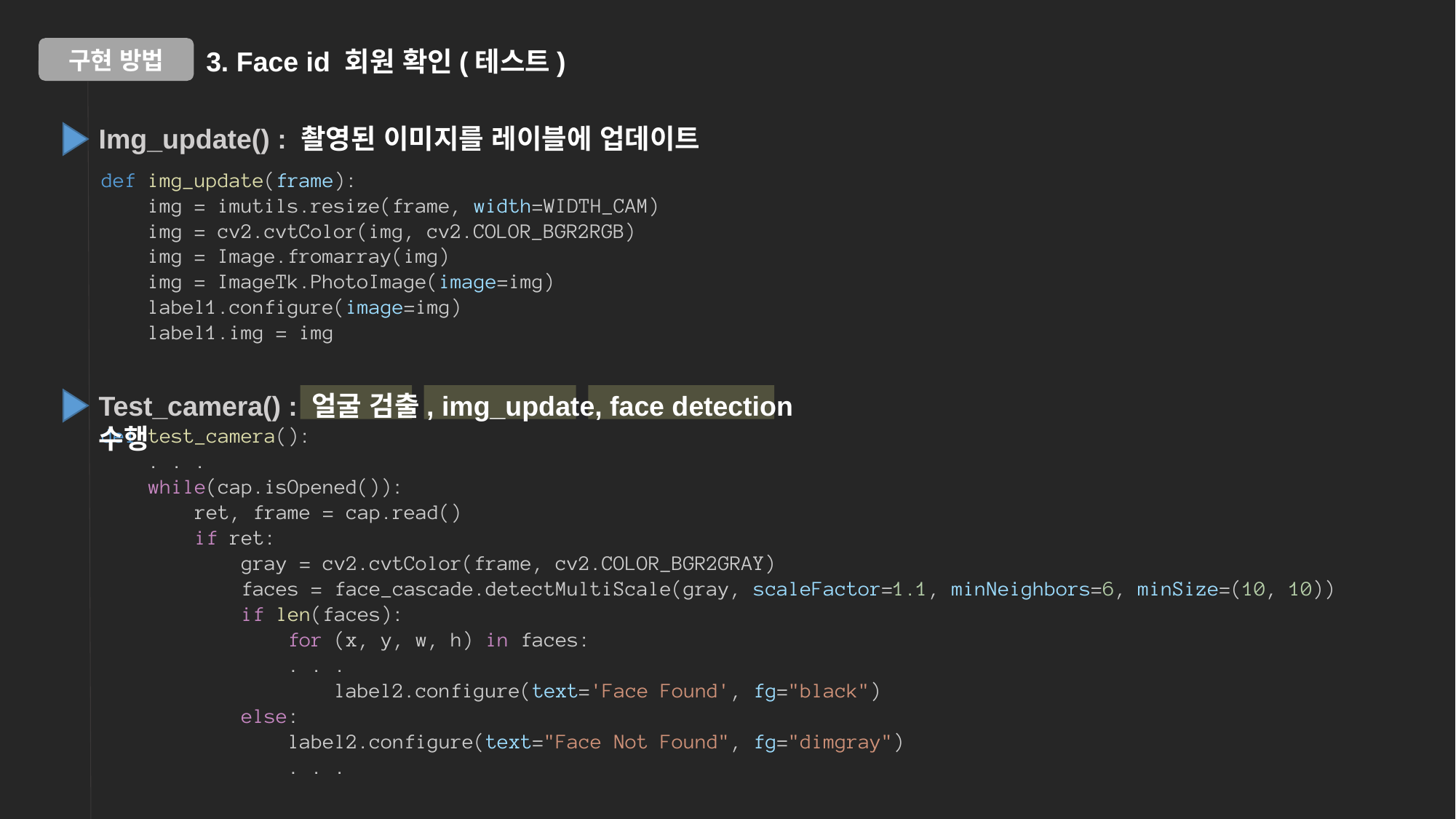

구현 방법
3. Face id 회원 확인(테스트)
Img_update() : 촬영된 이미지를 레이블에 업데이트

def img_update(frame):
    img = imutils.resize(frame, width=WIDTH_CAM)
    img = cv2.cvtColor(img, cv2.COLOR_BGR2RGB)
    img = Image.fromarray(img)
    img = ImageTk.PhotoImage(image=img)
    label1.configure(image=img)
    label1.img = img
Test_camera() : 얼굴 검출, img_update, face detection 수행

def test_camera():
    . . .
    while(cap.isOpened()):
        ret, frame = cap.read()
        if ret:
            gray = cv2.cvtColor(frame, cv2.COLOR_BGR2GRAY)
            faces = face_cascade.detectMultiScale(gray, scaleFactor=1.1, minNeighbors=6, minSize=(10, 10))
            if len(faces):
                for (x, y, w, h) in faces:
                . . .
                    label2.configure(text='Face Found', fg="black")
            else:
                label2.configure(text="Face Not Found", fg="dimgray")
                . . .